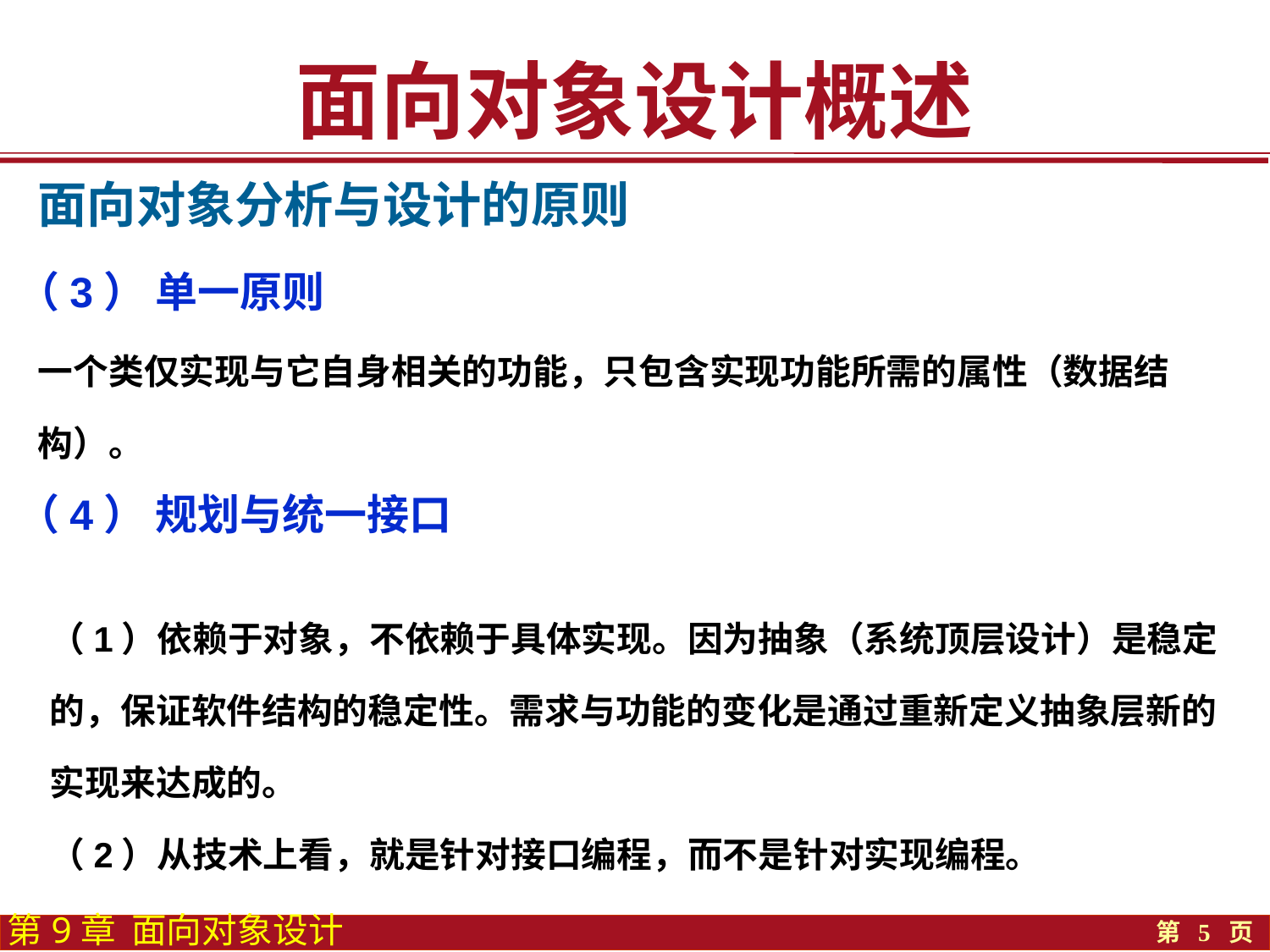

面向对象设计概述
面向对象分析与设计的原则
（3） 单一原则
一个类仅实现与它自身相关的功能，只包含实现功能所需的属性（数据结构）。
（4） 规划与统一接口
（1）依赖于对象，不依赖于具体实现。因为抽象（系统顶层设计）是稳定的，保证软件结构的稳定性。需求与功能的变化是通过重新定义抽象层新的实现来达成的。
（2）从技术上看，就是针对接口编程，而不是针对实现编程。